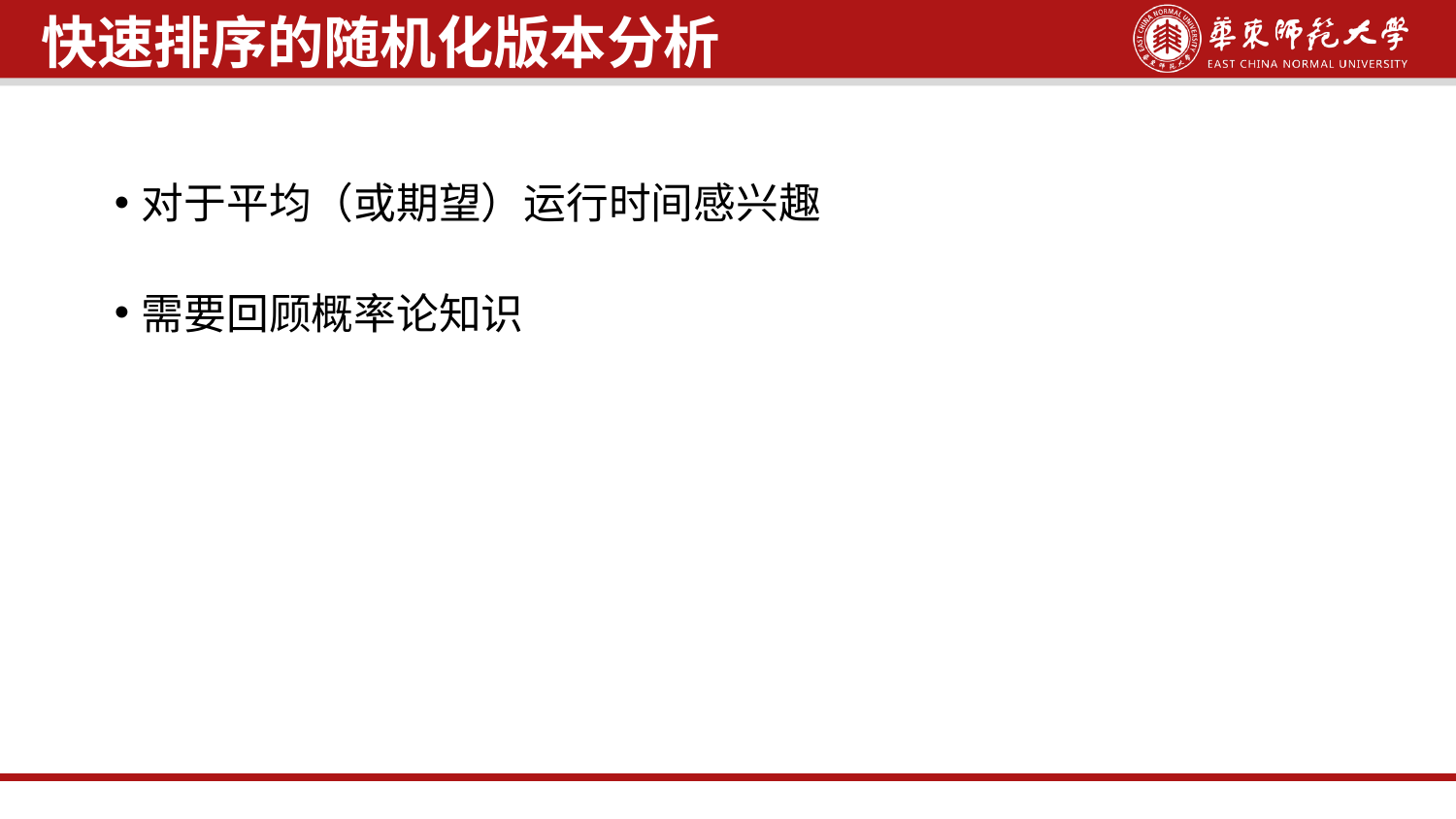

快速排序的随机化版本分析
对于平均（或期望）运行时间感兴趣

需要回顾概率论知识